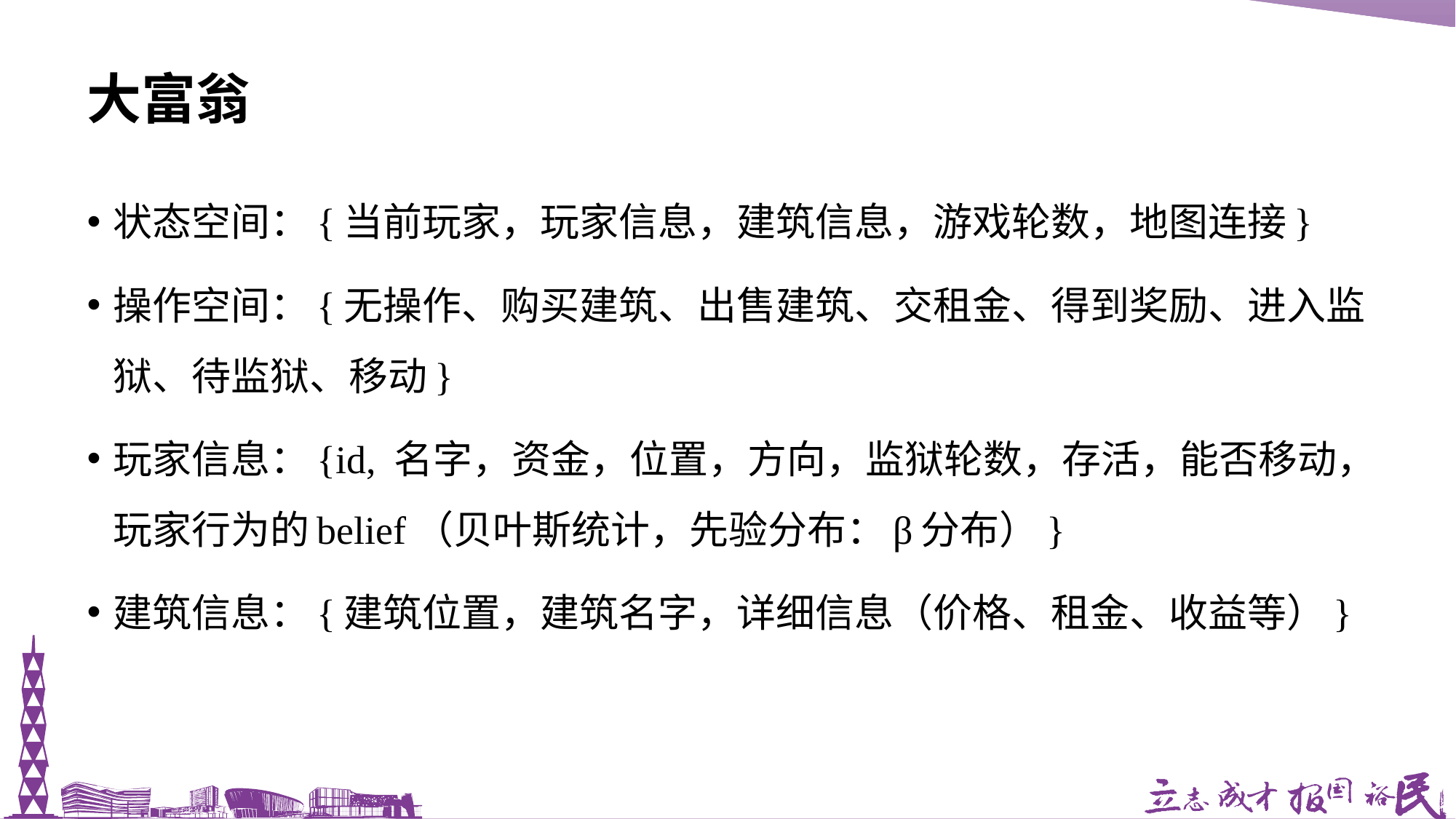

# 大富翁
状态空间：{当前玩家，玩家信息，建筑信息，游戏轮数，地图连接}
操作空间：{无操作、购买建筑、出售建筑、交租金、得到奖励、进入监狱、待监狱、移动}
玩家信息：{id, 名字，资金，位置，方向，监狱轮数，存活，能否移动，玩家行为的belief（贝叶斯统计，先验分布：β分布）}
建筑信息：{建筑位置，建筑名字，详细信息（价格、租金、收益等）}